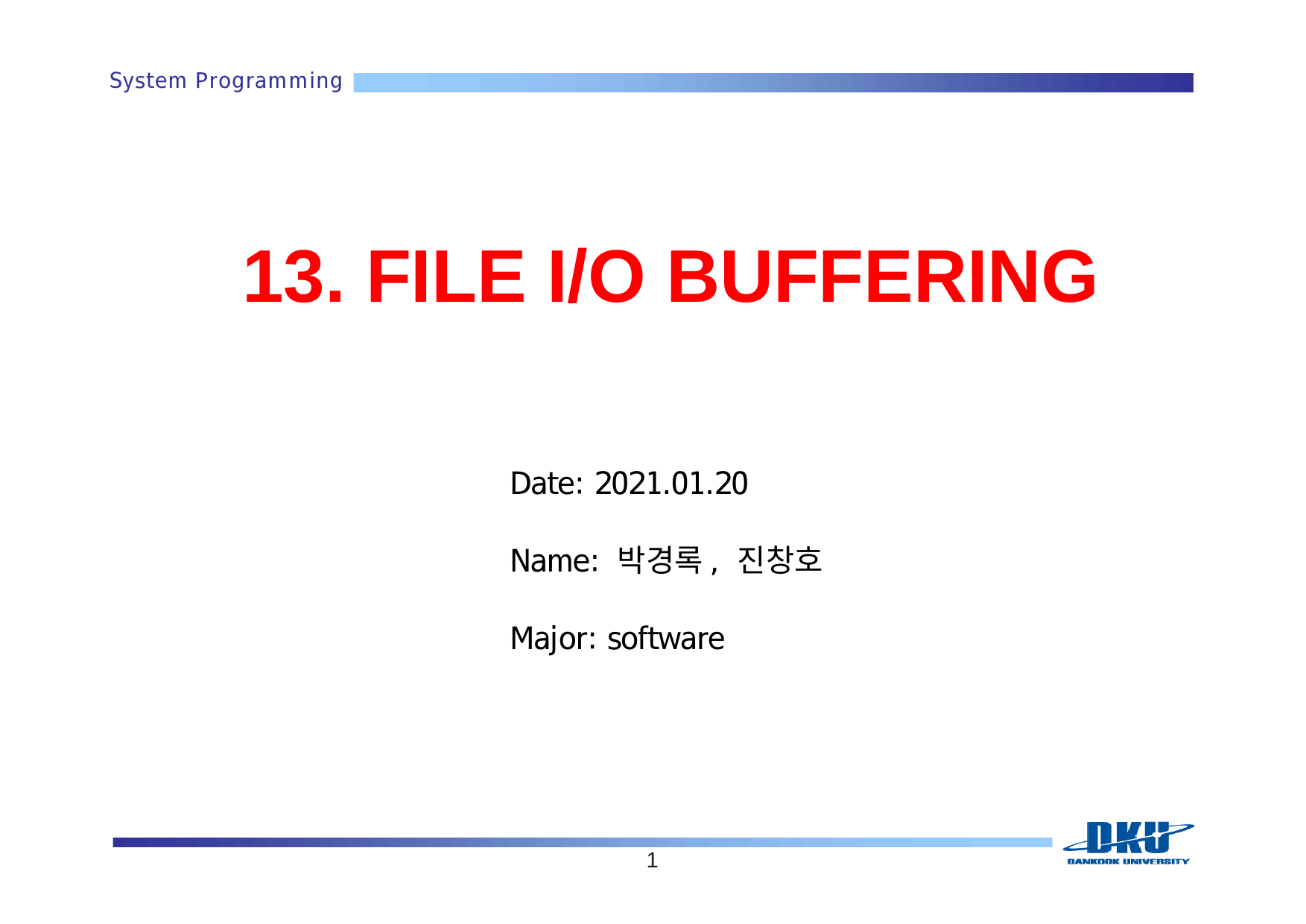

System Programming

# 13. FILE I/O BUFFERING
Date: 2021.01.20

Name: 박경록, 진창호

Major: software

1